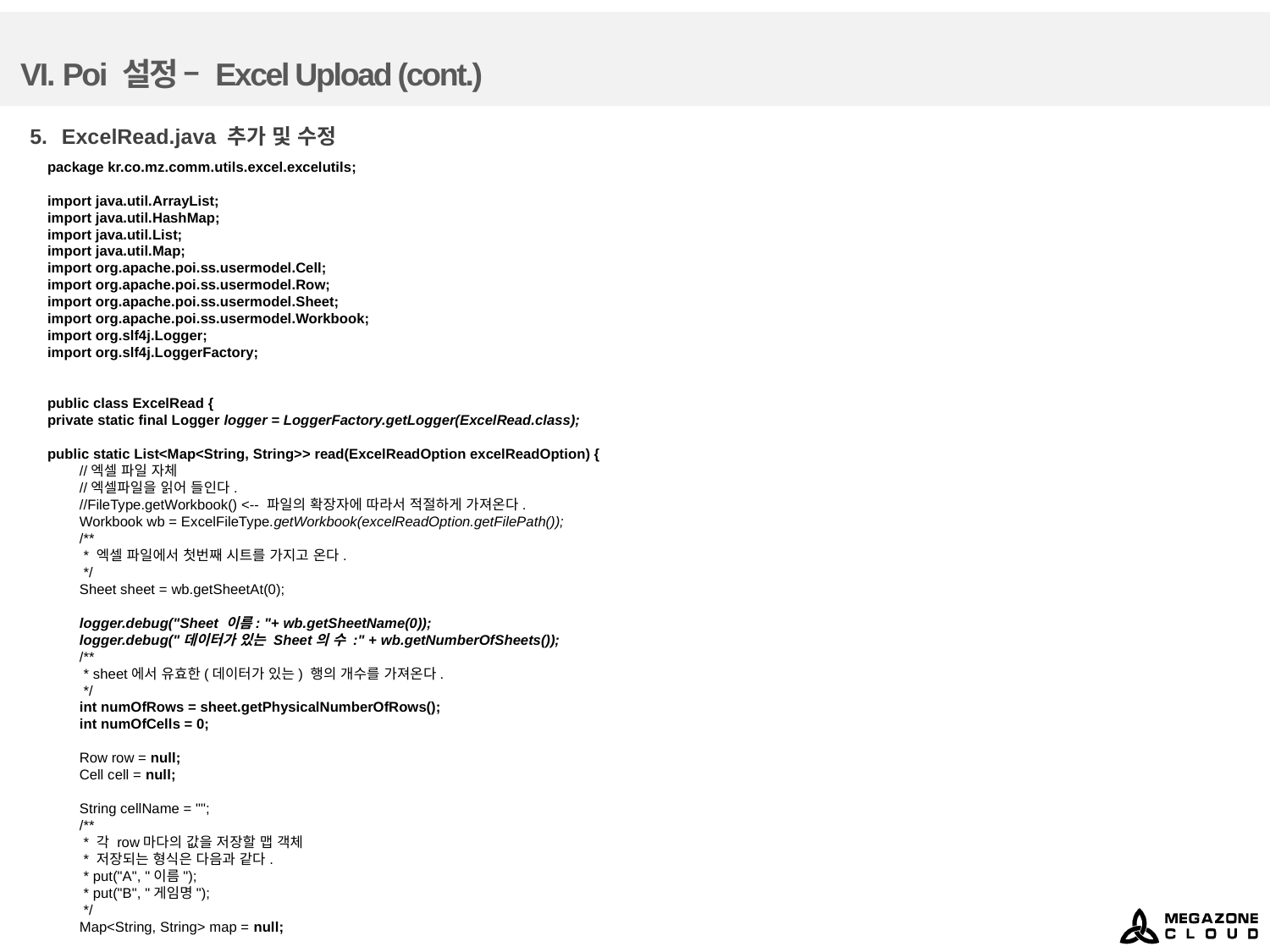

# VI. Poi 설정 – Excel Upload (cont.)
ExcelRead.java 추가 및 수정

package kr.co.mz.comm.utils.excel.excelutils;

import java.util.ArrayList;
import java.util.HashMap;
import java.util.List;
import java.util.Map;
import org.apache.poi.ss.usermodel.Cell;
import org.apache.poi.ss.usermodel.Row;
import org.apache.poi.ss.usermodel.Sheet;
import org.apache.poi.ss.usermodel.Workbook;
import org.slf4j.Logger;
import org.slf4j.LoggerFactory;

public class ExcelRead {
private static final Logger logger = LoggerFactory.getLogger(ExcelRead.class);

public static List<Map<String, String>> read(ExcelReadOption excelReadOption) {
        //엑셀 파일 자체
        //엑셀파일을 읽어 들인다.
        //FileType.getWorkbook() <-- 파일의 확장자에 따라서 적절하게 가져온다.
        Workbook wb = ExcelFileType.getWorkbook(excelReadOption.getFilePath());
        /**
         * 엑셀 파일에서 첫번째 시트를 가지고 온다.
         */
        Sheet sheet = wb.getSheetAt(0);

        logger.debug("Sheet 이름: "+ wb.getSheetName(0));
        logger.debug("데이터가 있는 Sheet의 수 :" + wb.getNumberOfSheets());
        /**
         * sheet에서 유효한(데이터가 있는) 행의 개수를 가져온다.
         */
        int numOfRows = sheet.getPhysicalNumberOfRows();
        int numOfCells = 0;

        Row row = null;
        Cell cell = null;

        String cellName = "";
        /**
         * 각 row마다의 값을 저장할 맵 객체
         * 저장되는 형식은 다음과 같다.
         * put("A", "이름");
         * put("B", "게임명");
         */
        Map<String, String> map = null;